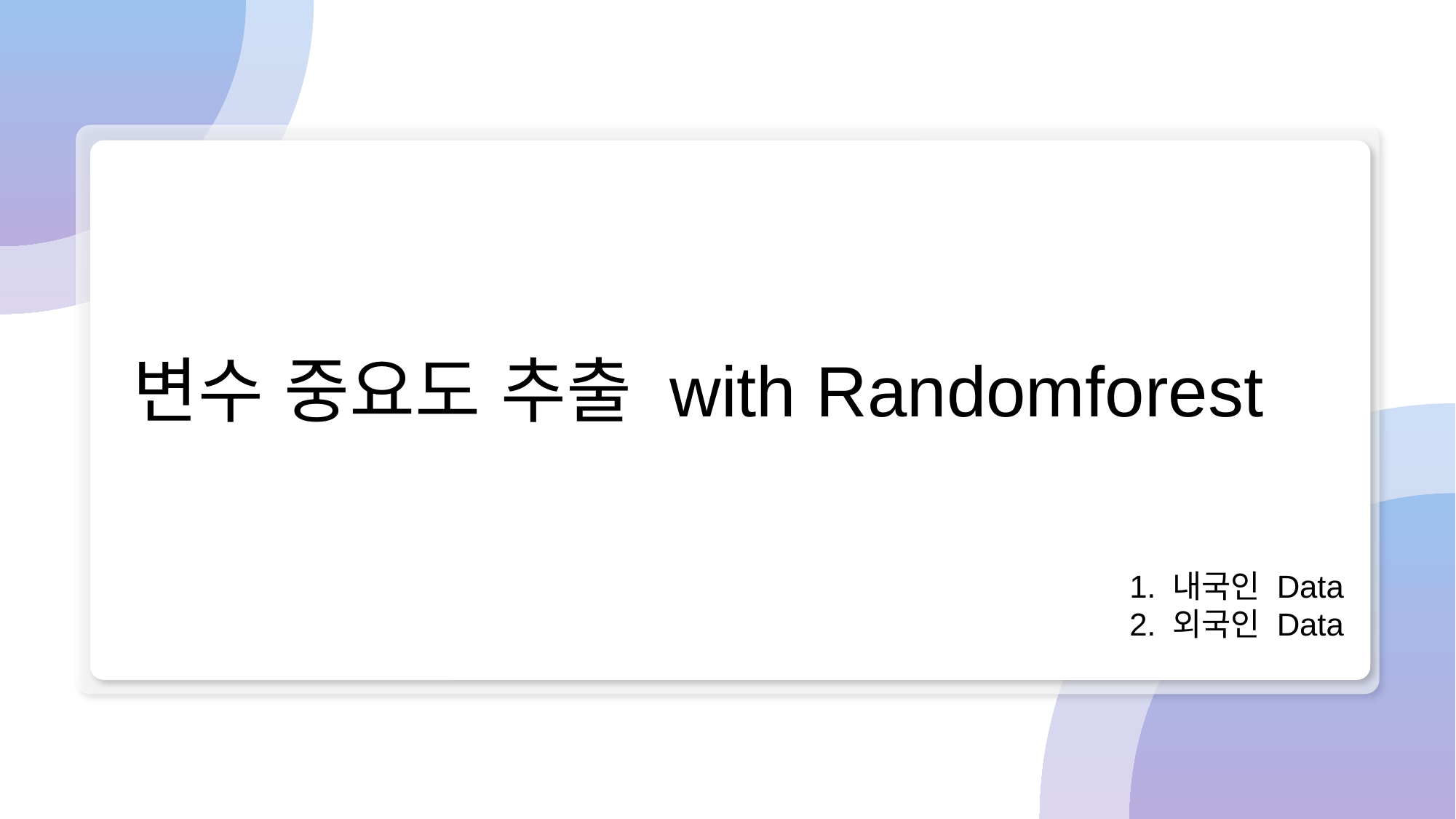

VISION
변수 중요도 추출 with Randomforest

1. 내국인 Data
2. 외국인 Data